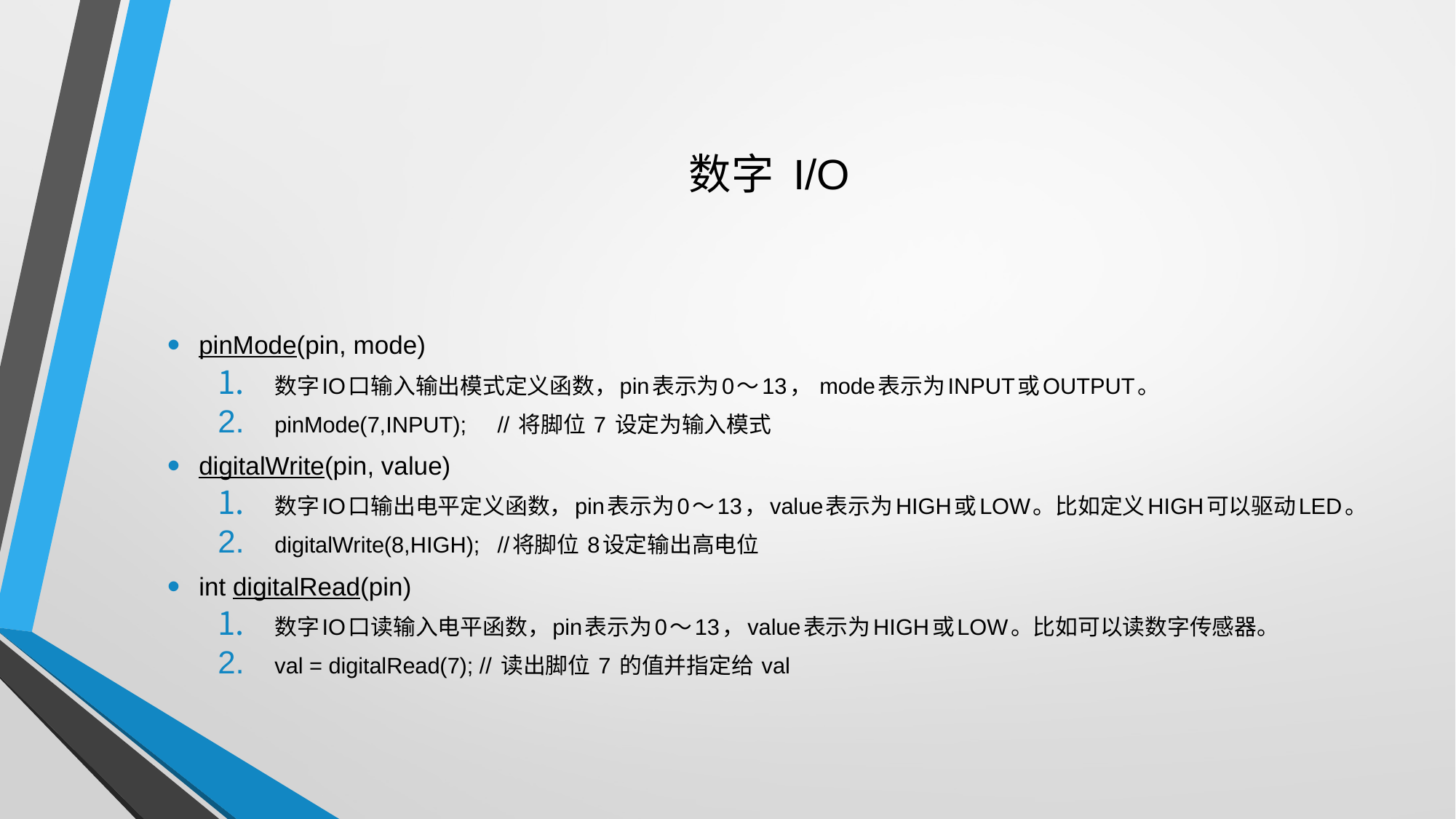

# 数字 I/O
pinMode(pin, mode)
数字IO口输入输出模式定义函数，pin表示为0～13， mode表示为INPUT或OUTPUT。
pinMode(7,INPUT); 	// 将脚位 7 设定为输入模式
digitalWrite(pin, value)
数字IO口输出电平定义函数，pin表示为0～13，value表示为HIGH或LOW。比如定义HIGH可以驱动LED。
digitalWrite(8,HIGH); 	//将脚位 8设定输出高电位
int digitalRead(pin)
数字IO口读输入电平函数，pin表示为0～13，value表示为HIGH或LOW。比如可以读数字传感器。
val = digitalRead(7); // 读出脚位 7 的值并指定给 val